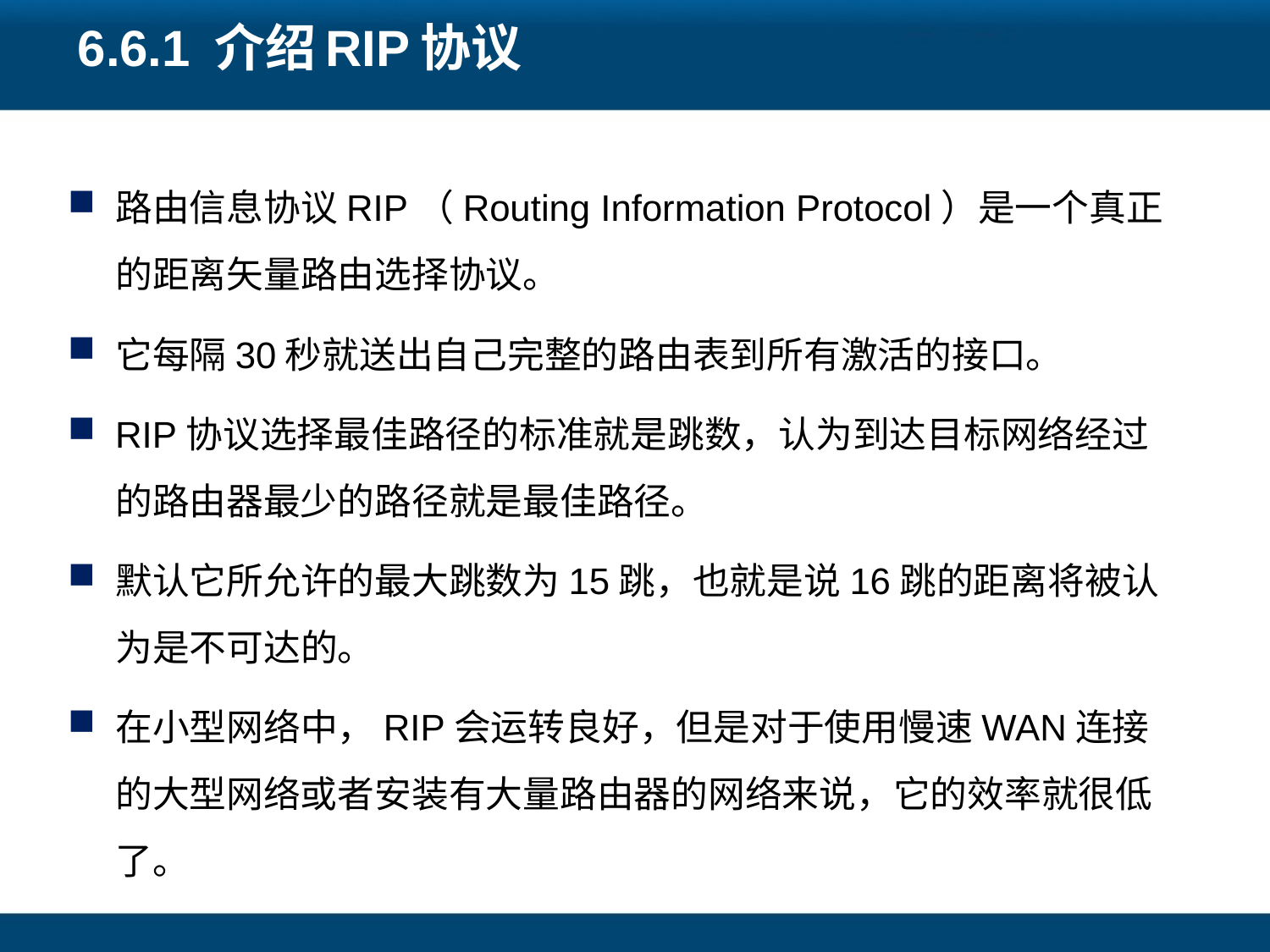

# 6.6.1 介绍RIP协议
路由信息协议RIP（Routing Information Protocol）是一个真正的距离矢量路由选择协议。
它每隔30秒就送出自己完整的路由表到所有激活的接口。
RIP协议选择最佳路径的标准就是跳数，认为到达目标网络经过的路由器最少的路径就是最佳路径。
默认它所允许的最大跳数为15跳，也就是说16跳的距离将被认为是不可达的。
在小型网络中，RIP会运转良好，但是对于使用慢速WAN连接的大型网络或者安装有大量路由器的网络来说，它的效率就很低了。